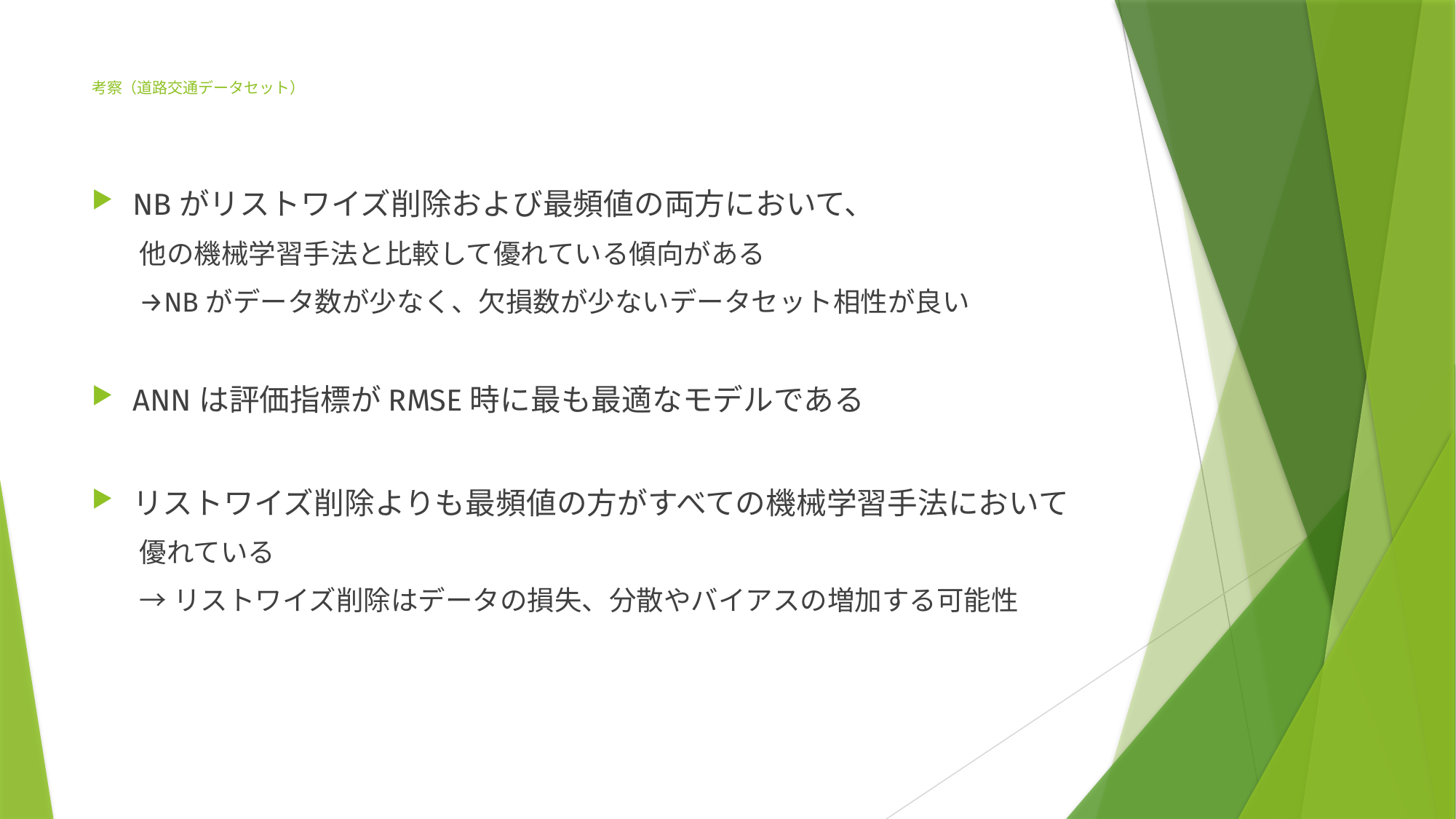

# 考察（道路交通データセット）
NBがリストワイズ削除および最頻値の両方において、
他の機械学習手法と比較して優れている傾向がある
→NBがデータ数が少なく、欠損数が少ないデータセット相性が良い

ANNは評価指標がRMSE時に最も最適なモデルである

リストワイズ削除よりも最頻値の方がすべての機械学習手法において
優れている
→リストワイズ削除はデータの損失、分散やバイアスの増加する可能性